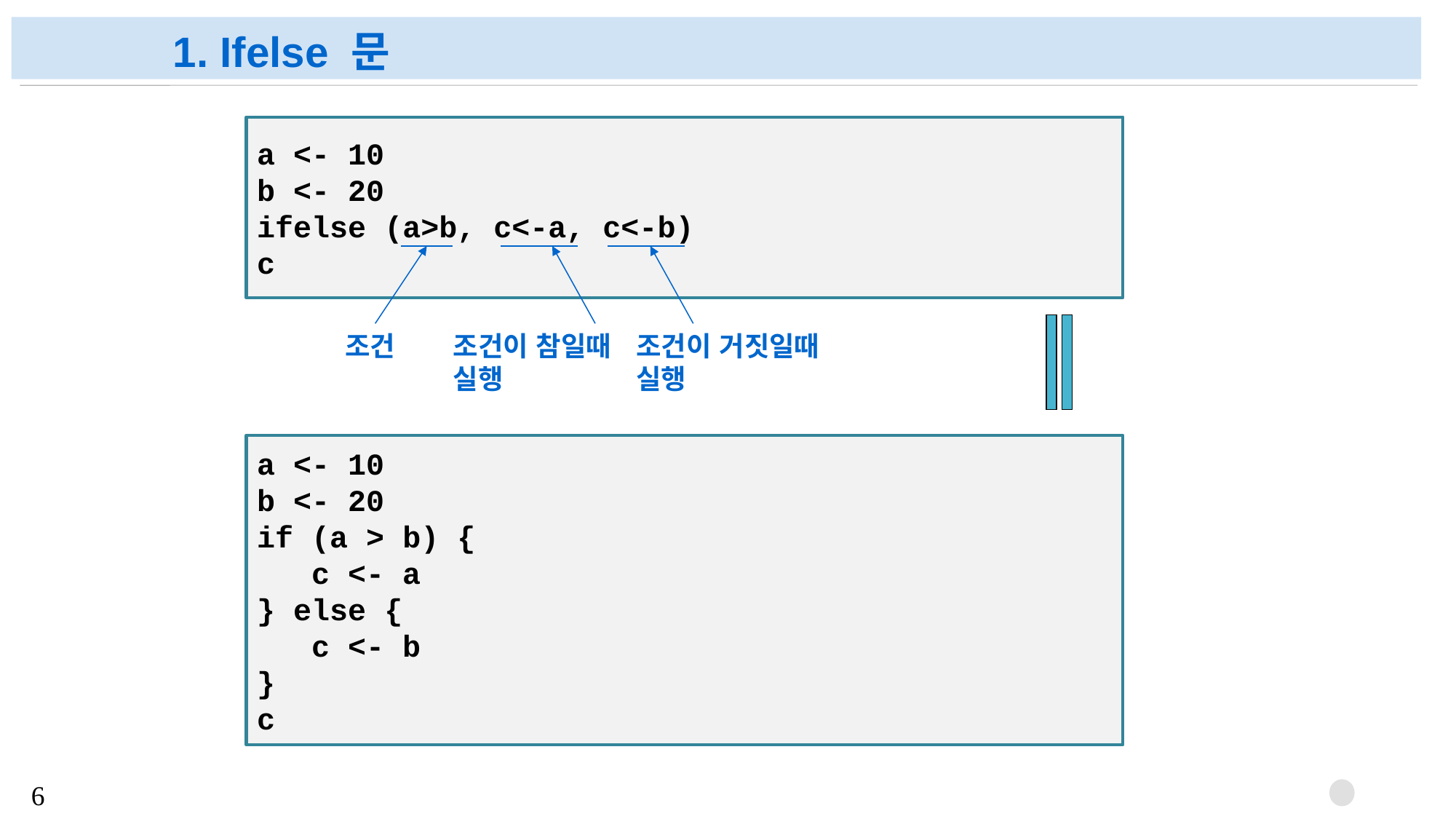

# 1. Ifelse 문

a <- 10
b <- 20
ifelse (a>b, c<-a, c<-b)
c
조건이 참일때
실행
조건이 거짓일때
실행
조건

a <- 10
b <- 20
if (a > b) {
   c <- a
} else {
   c <- b
}
c